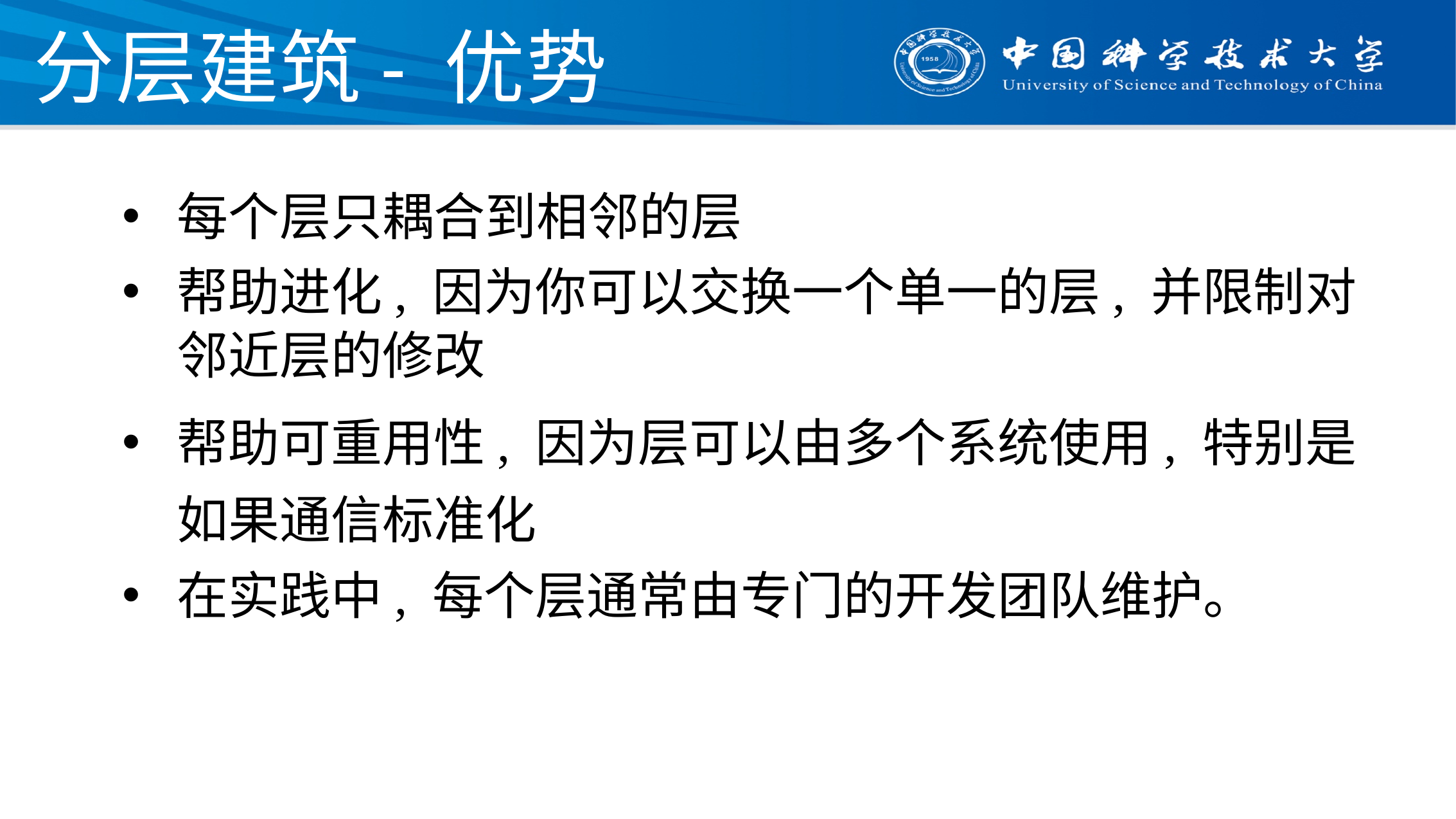

# 分层建筑- 优势
每个层只耦合到相邻的层
帮助进化, 因为你可以交换一个单一的层, 并限制对邻近层的修改
帮助可重用性, 因为层可以由多个系统使用, 特别是如果通信标准化
在实践中, 每个层通常由专门的开发团队维护。